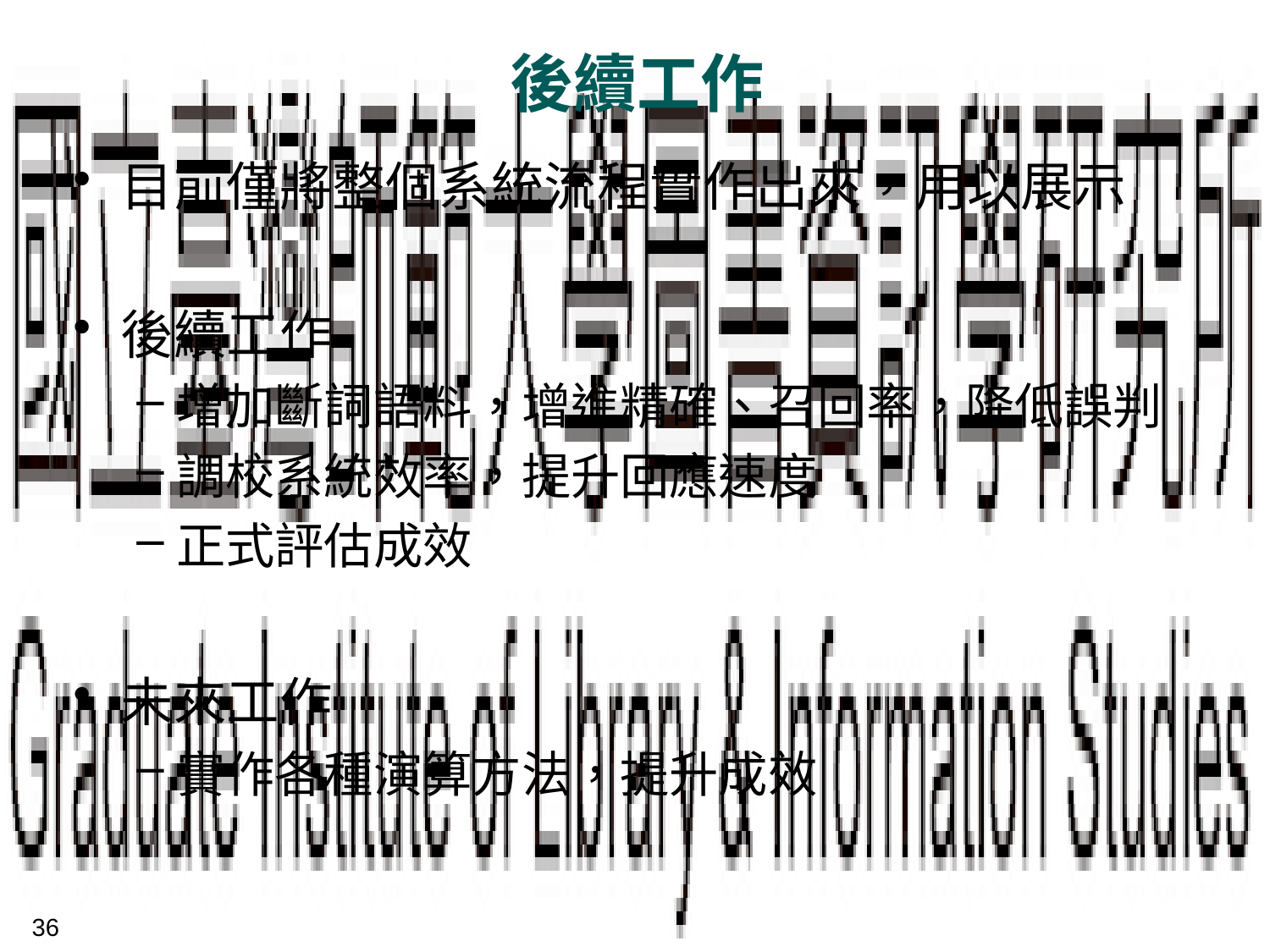

# 後續工作
目前僅將整個系統流程實作出來，用以展示

後續工作
增加斷詞語料，增進精確、召回率，降低誤判
調校系統效率，提升回應速度
正式評估成效

未來工作
實作各種演算方法，提升成效
36